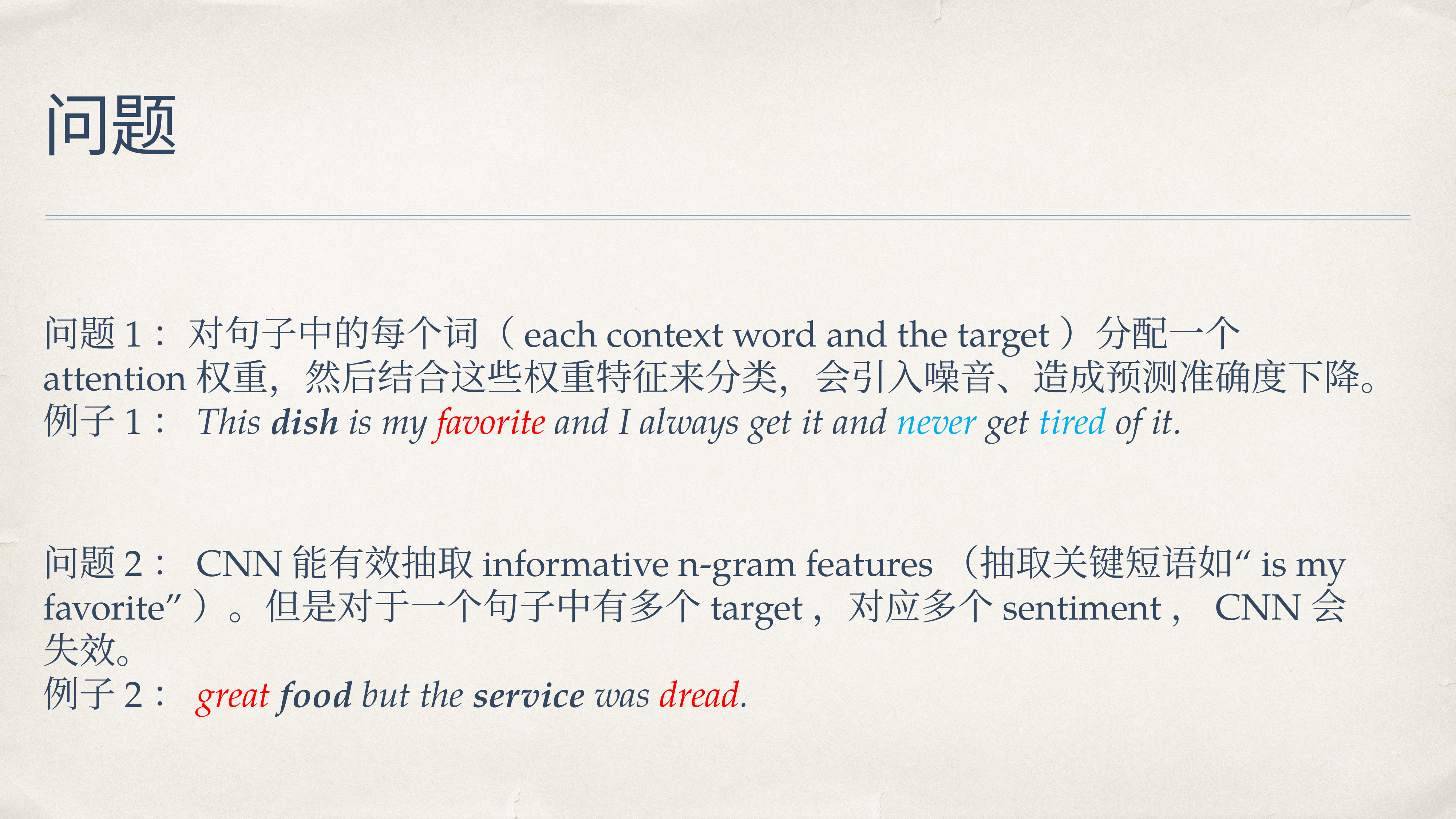

# 问题
问题1：对句子中的每个词（each context word and the target）分配一个    attention权重，然后结合这些权重特征来分类，会引入噪音、造成预测准确度下降。
例子1：This dish is my favorite and I always get it and never get tired of it.
问题2：CNN能有效抽取informative n-gram features（抽取关键短语如“is my favorite”）。但是对于一个句子中有多个target，对应多个sentiment，CNN会失效。
例子2：great food but the service was dread.